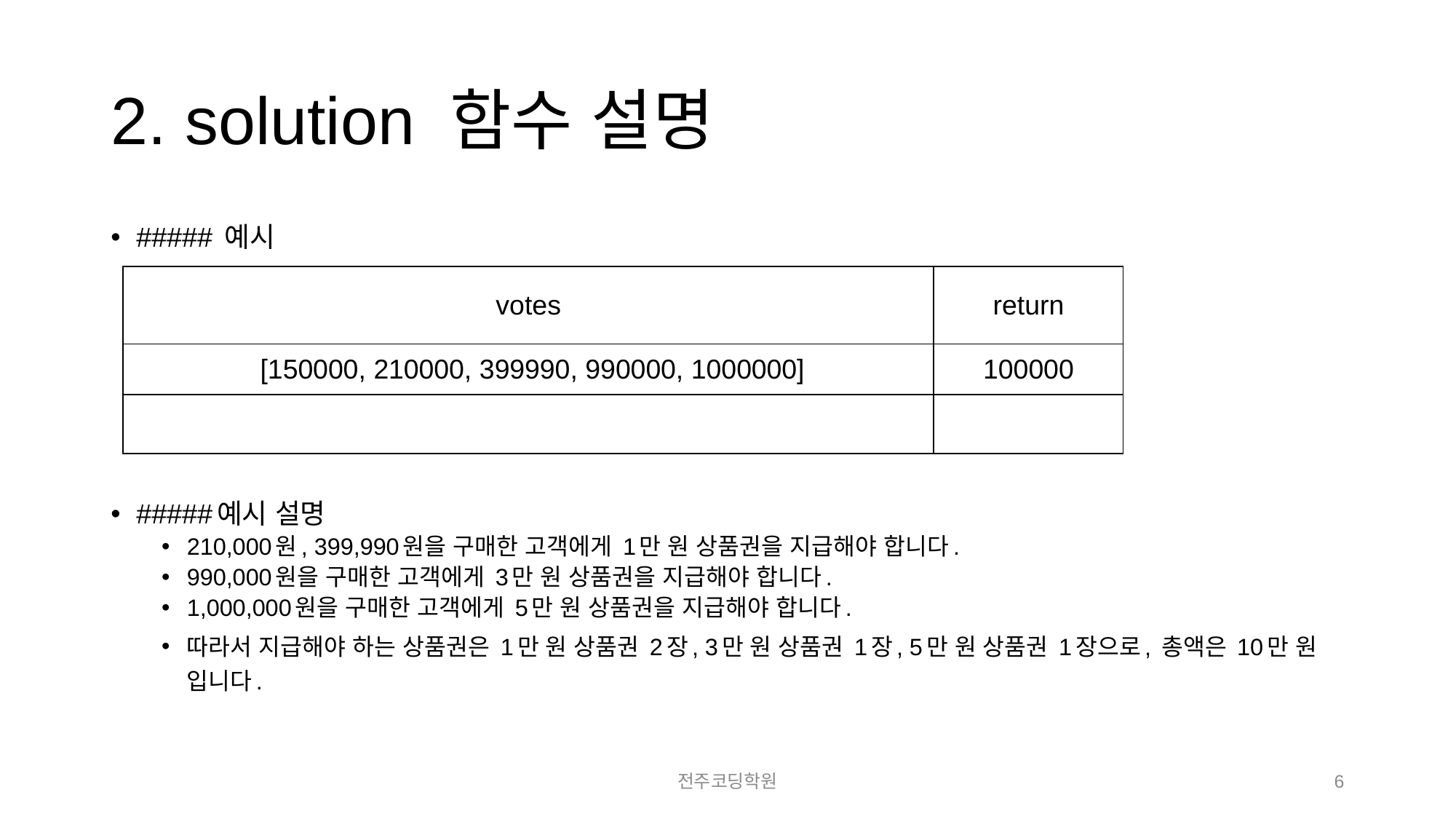

# 2. solution 함수 설명
##### 예시

#####예시 설명
210,000원, 399,990원을 구매한 고객에게 1만 원 상품권을 지급해야 합니다.
990,000원을 구매한 고객에게 3만 원 상품권을 지급해야 합니다.
1,000,000원을 구매한 고객에게 5만 원 상품권을 지급해야 합니다.
따라서 지급해야 하는 상품권은 1만 원 상품권 2장, 3만 원 상품권 1장, 5만 원 상품권 1장으로, 총액은 10만 원 입니다.

| votes | return |
| --- | --- |
| [150000, 210000, 399990, 990000, 1000000] | 100000 |
|  |  |
전주코딩학원
6